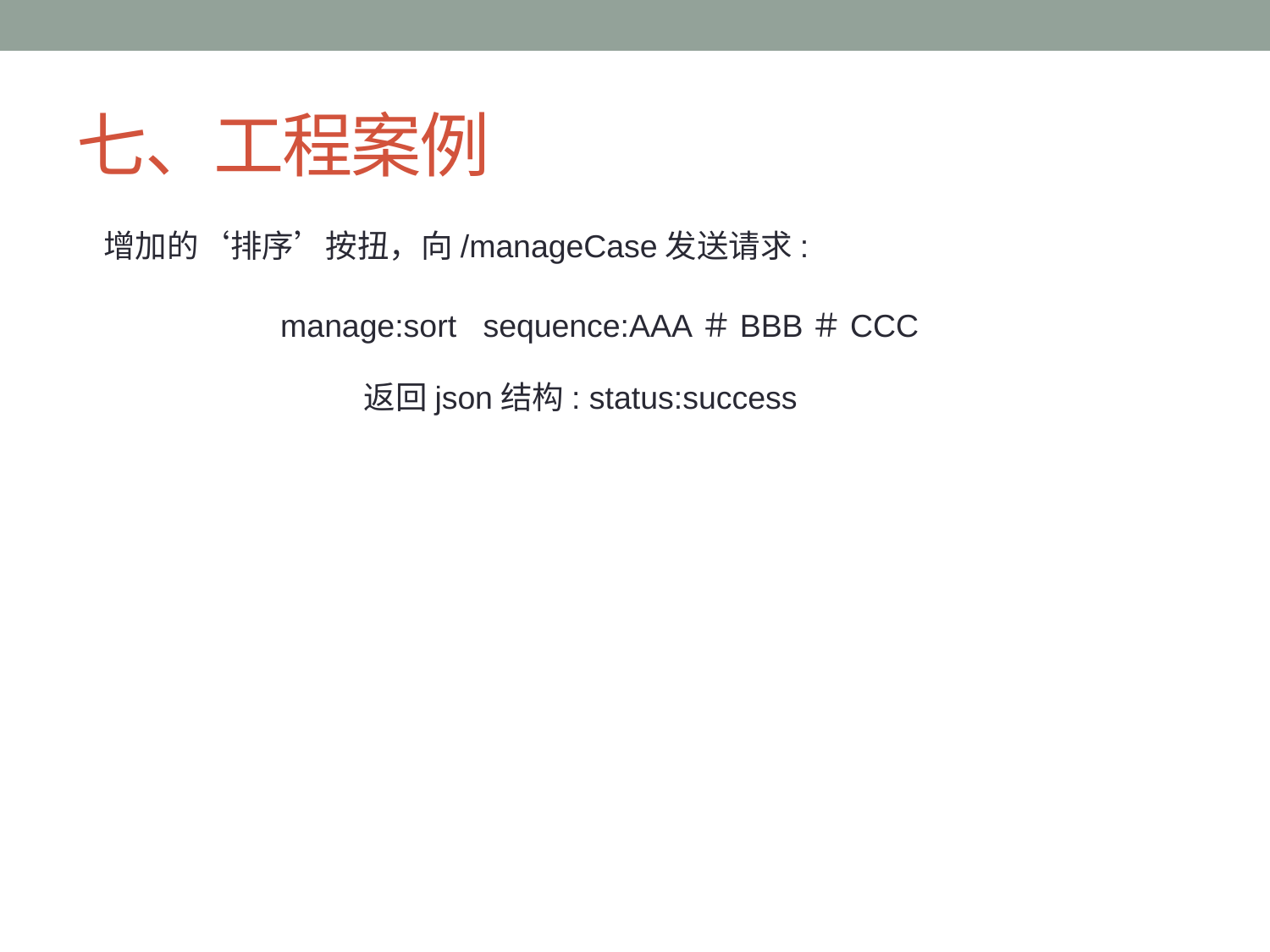

# 七、工程案例
增加的‘排序’按扭，向/manageCase发送请求:
manage:sort   sequence:AAA＃BBB＃CCC
返回json结构: status:success